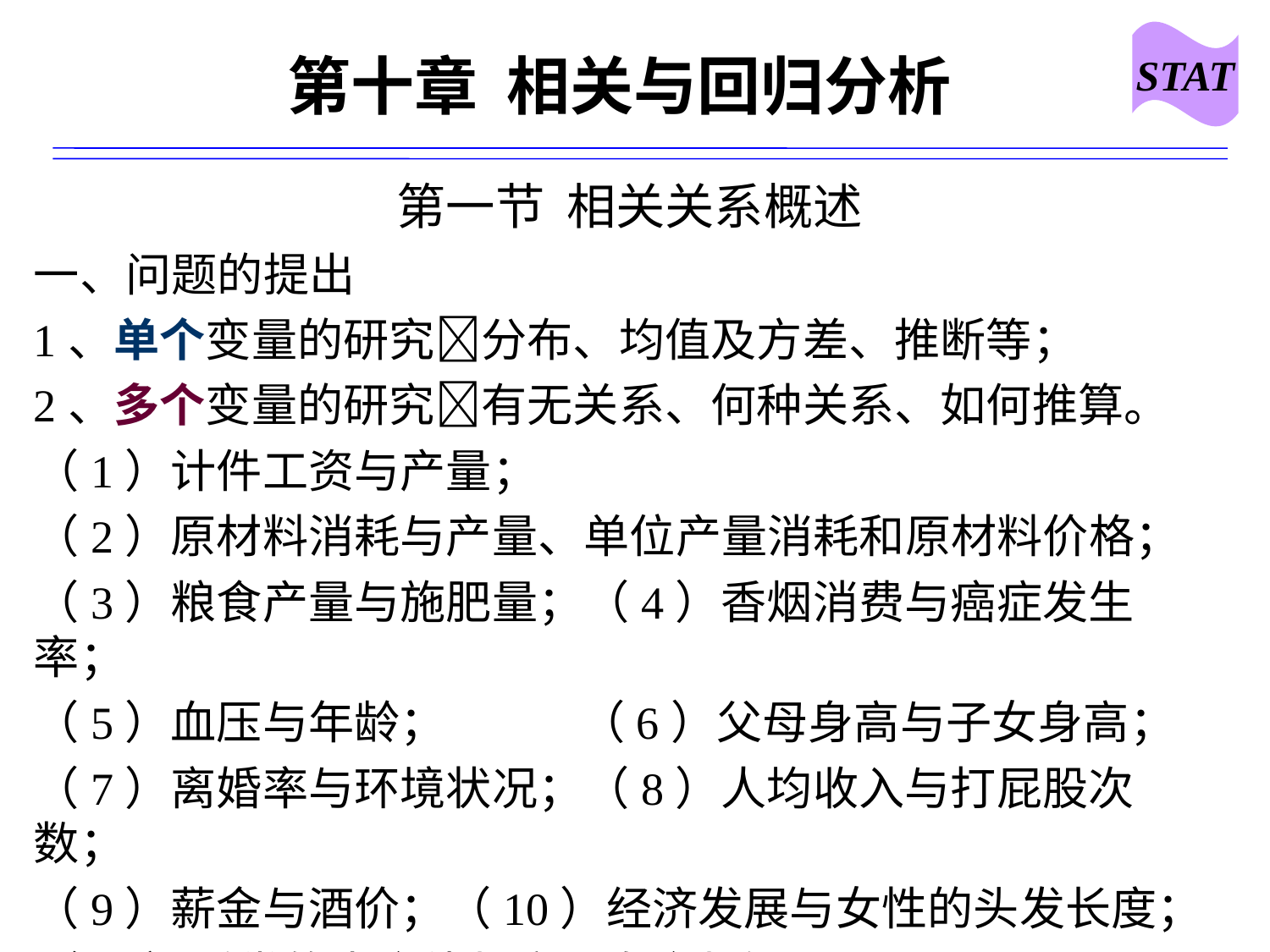

STAT
# 第十章  相关与回归分析

第一节  相关关系概述
一、问题的提出
1、单个变量的研究→分布、均值及方差、推断等；
2、多个变量的研究→有无关系、何种关系、如何推算。
（1）计件工资与产量；
（2）原材料消耗与产量、单位产量消耗和原材料价格；
（3）粮食产量与施肥量；（4）香烟消费与癌症发生率；
（5）血压与年龄； 　　   （6）父母身高与子女身高；
（7）离婚率与环境状况；（8）人均收入与打屁股次数；
（9）薪金与酒价；（10）经济发展与女性的头发长度；
（11）手掌的生命线长度与寿命长短。